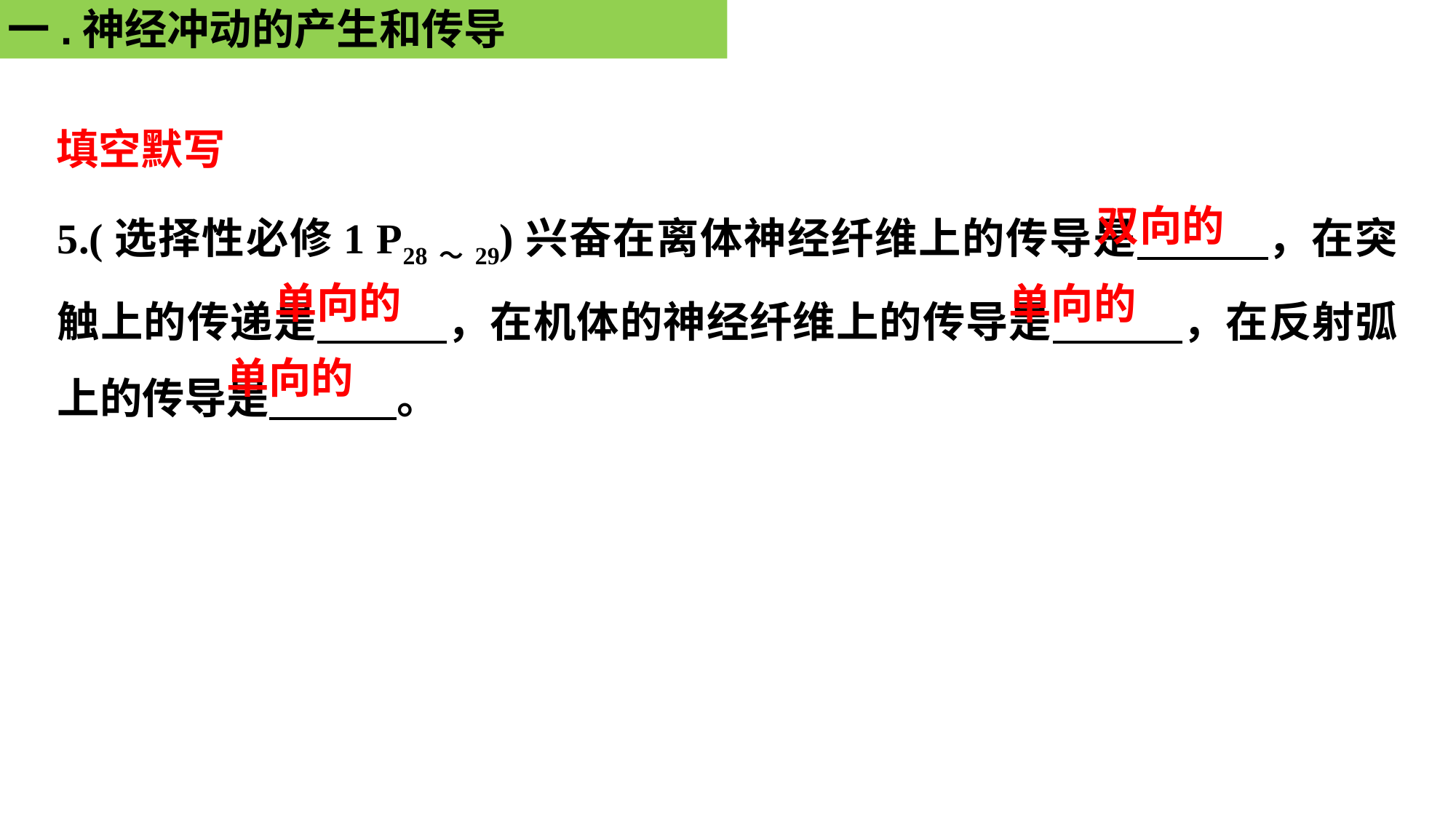

一.神经冲动的产生和传导
填空默写
5.(选择性必修1 P28～29)兴奋在离体神经纤维上的传导是　　　，在突触上的传递是　　　，在机体的神经纤维上的传导是　　　，在反射弧上的传导是　　　。

双向的
单向的
单向的
单向的